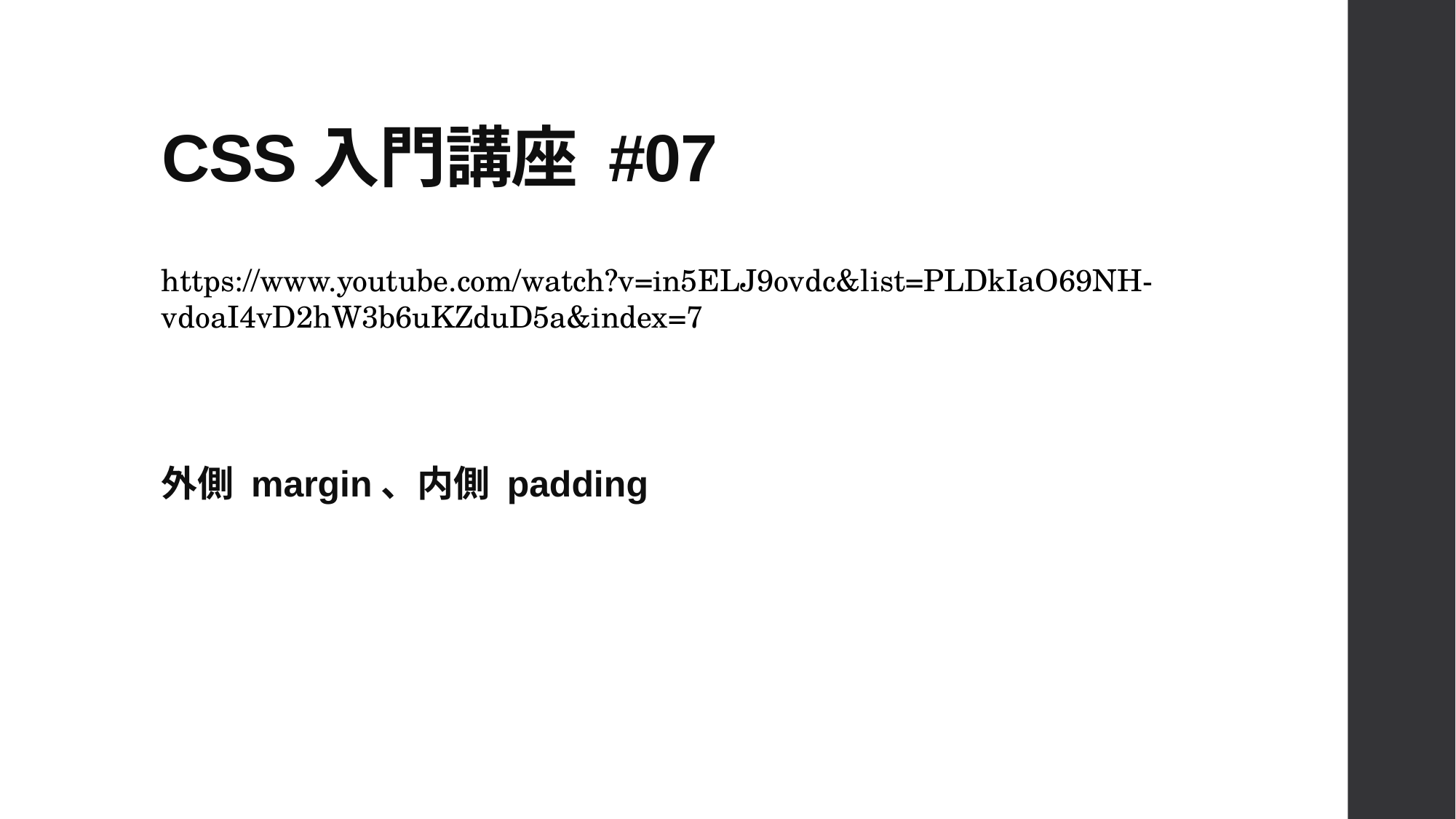

# CSS入門講座 #07
https://www.youtube.com/watch?v=in5ELJ9ovdc&list=PLDkIaO69NH-vdoaI4vD2hW3b6uKZduD5a&index=7
外側 margin、内側 padding